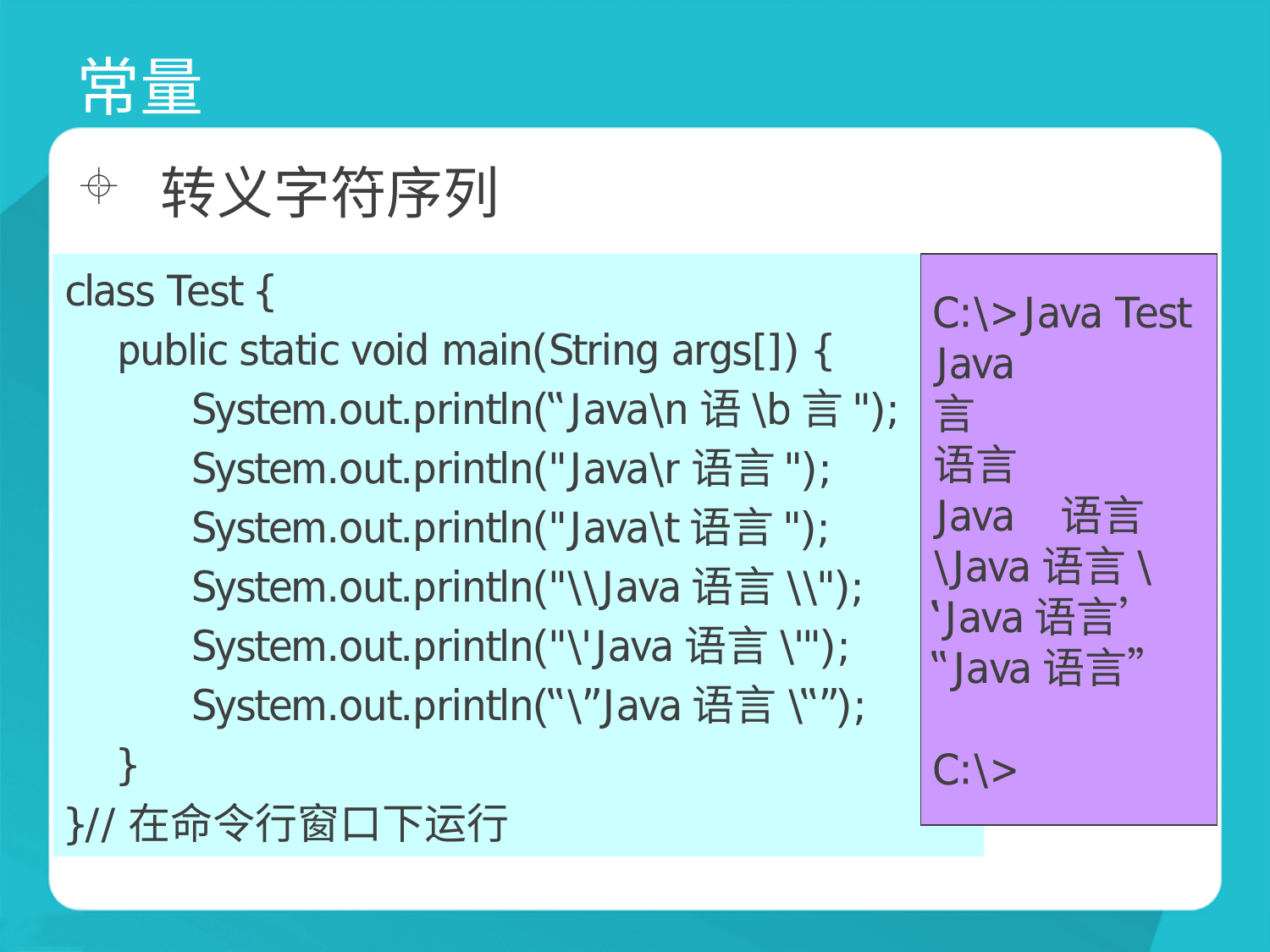

# 常量
转义字符序列
class Test {
    public static void main(String args[]) {
	System.out.println(“Java\n语\b言");
	System.out.println("Java\r语言");
	System.out.println("Java\t语言");
	System.out.println("\\Java语言\\");
	System.out.println("\'Java语言\'");
	System.out.println(“\”Java语言\“”);
    }
}//在命令行窗口下运行
C:\>Java Test
Java
言
语言
Java	语言
\Java语言\
‘Java语言’
“Java语言”

C:\>